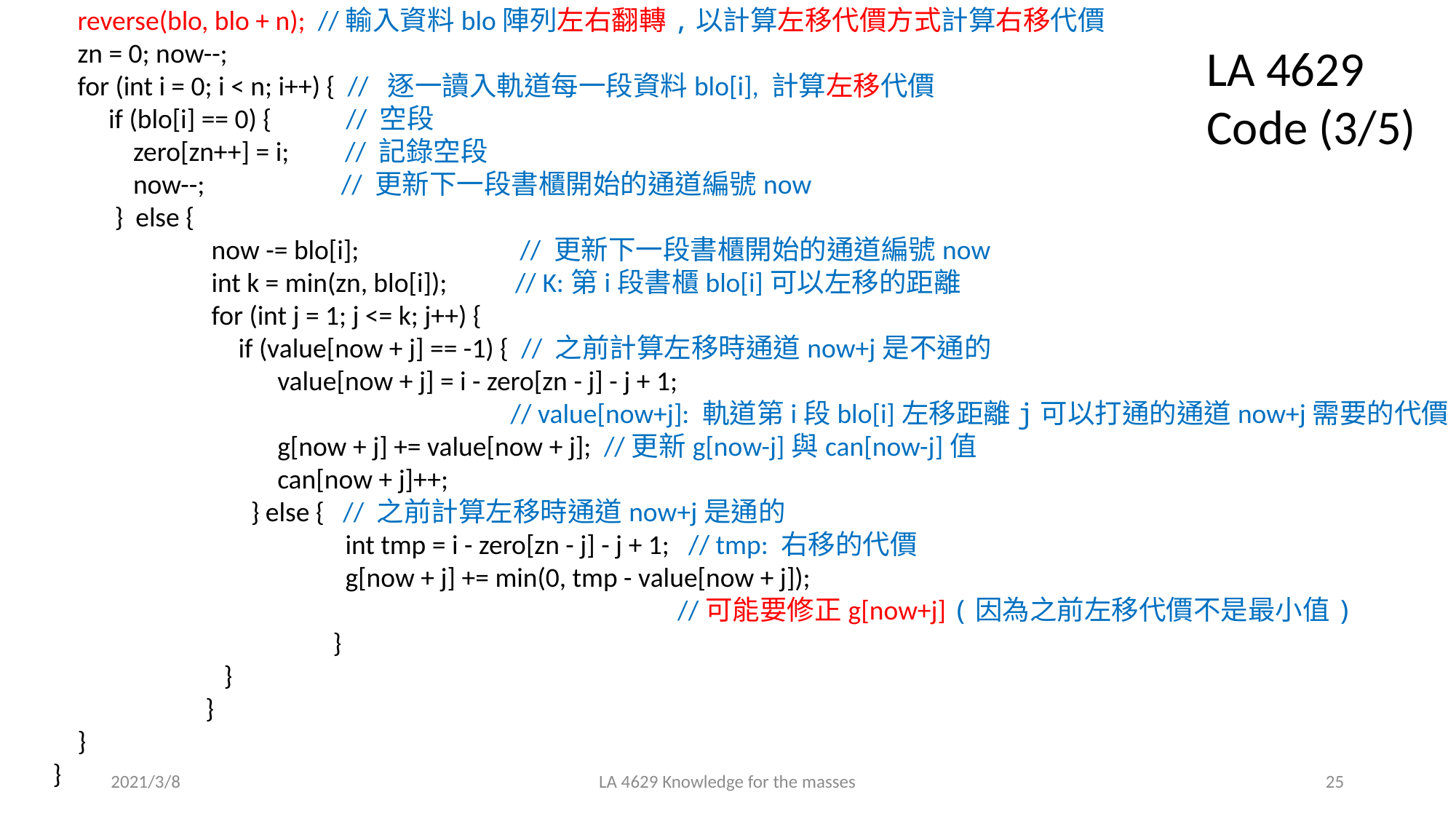

reverse(blo, blo + n);  //輸入資料blo陣列左右翻轉,以計算左移代價方式計算右移代價
    zn = 0; now--;
    for (int i = 0; i < n; i++) {  //  逐一讀入軌道每一段資料blo[i], 計算左移代價
         if (blo[i] == 0) {            // 空段
             zero[zn++] = i;         // 記錄空段
             now--;                      // 更新下一段書櫃開始的通道編號now
          }  else {
	        now -= blo[i];                          // 更新下一段書櫃開始的通道編號now
	        int k = min(zn, blo[i]);           // K:第i段書櫃blo[i]可以左移的距離
	        for (int j = 1; j <= k; j++) {
                              if (value[now + j] == -1) {  // 之前計算左移時通道now+j是不通的
		 value[now + j] = i - zero[zn - j] - j + 1;
                                                                          // value[now+j]: 軌道第i段blo[i]左移距離j可以打通的通道now+j需要的代價
		 g[now + j] += value[now + j];  //更新g[now-j]與can[now-j]值
		 can[now + j]++;
                                } else {   // 之前計算左移時通道now+j是通的
		            int tmp = i - zero[zn - j] - j + 1;   // tmp: 右移的代價
		            g[now + j] += min(0, tmp - value[now + j]);
                                                                                                     //可能要修正g[now+j] (因為之前左移代價不是最小值)
		          }
	          }
	       }
    }
}
LA 4629 Code (3/5)
2021/3/8
LA 4629 Knowledge for the masses
25